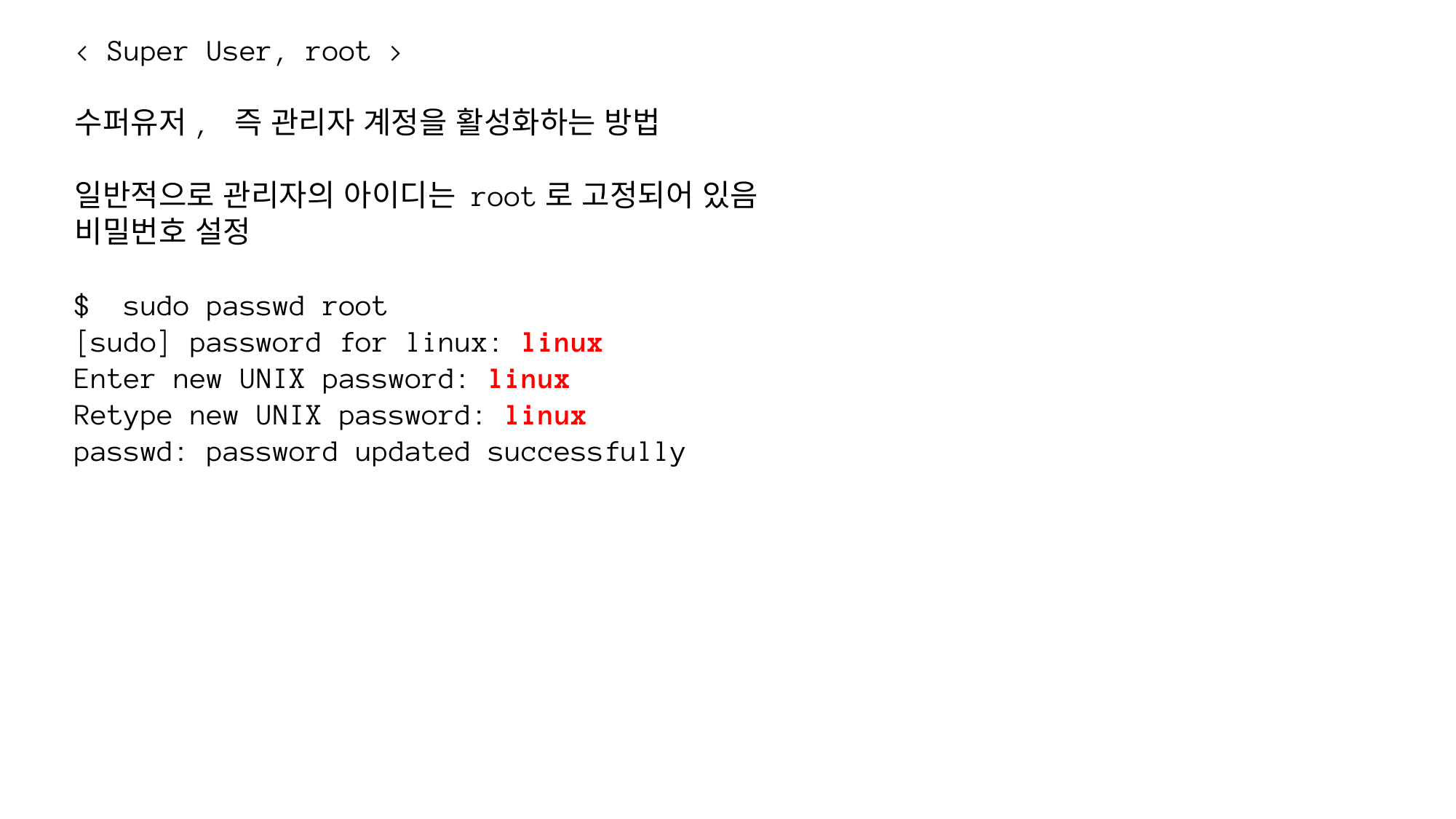

< Super User, root >

수퍼유저, 즉 관리자 계정을 활성화하는 방법

일반적으로 관리자의 아이디는 root로 고정되어 있음
비밀번호 설정

$  sudo passwd root
[sudo] password for linux: linux
Enter new UNIX password: linux
Retype new UNIX password: linux
passwd: password updated successfully